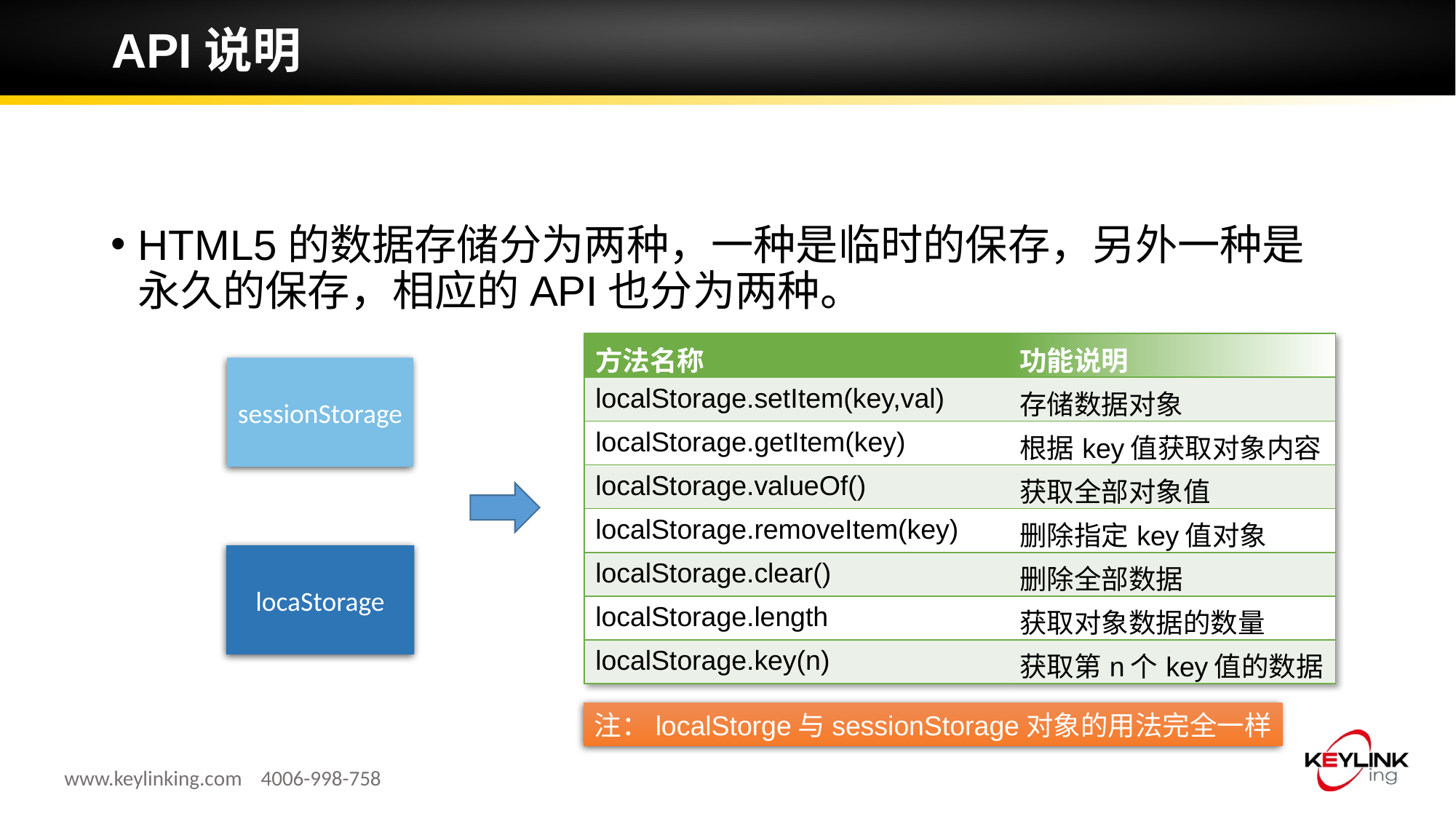

# API说明
HTML5的数据存储分为两种，一种是临时的保存，另外一种是永久的保存，相应的API也分为两种。

| 方法名称 | 功能说明 |
| --- | --- |
| localStorage.setItem(key,val) | 存储数据对象 |
| localStorage.getItem(key) | 根据key值获取对象内容 |
| localStorage.valueOf() | 获取全部对象值 |
| localStorage.removeItem(key) | 删除指定key值对象 |
| localStorage.clear() | 删除全部数据 |
| localStorage.length | 获取对象数据的数量 |
| localStorage.key(n) | 获取第n个key值的数据 |

sessionStorage

locaStorage

注：localStorge与sessionStorage对象的用法完全一样